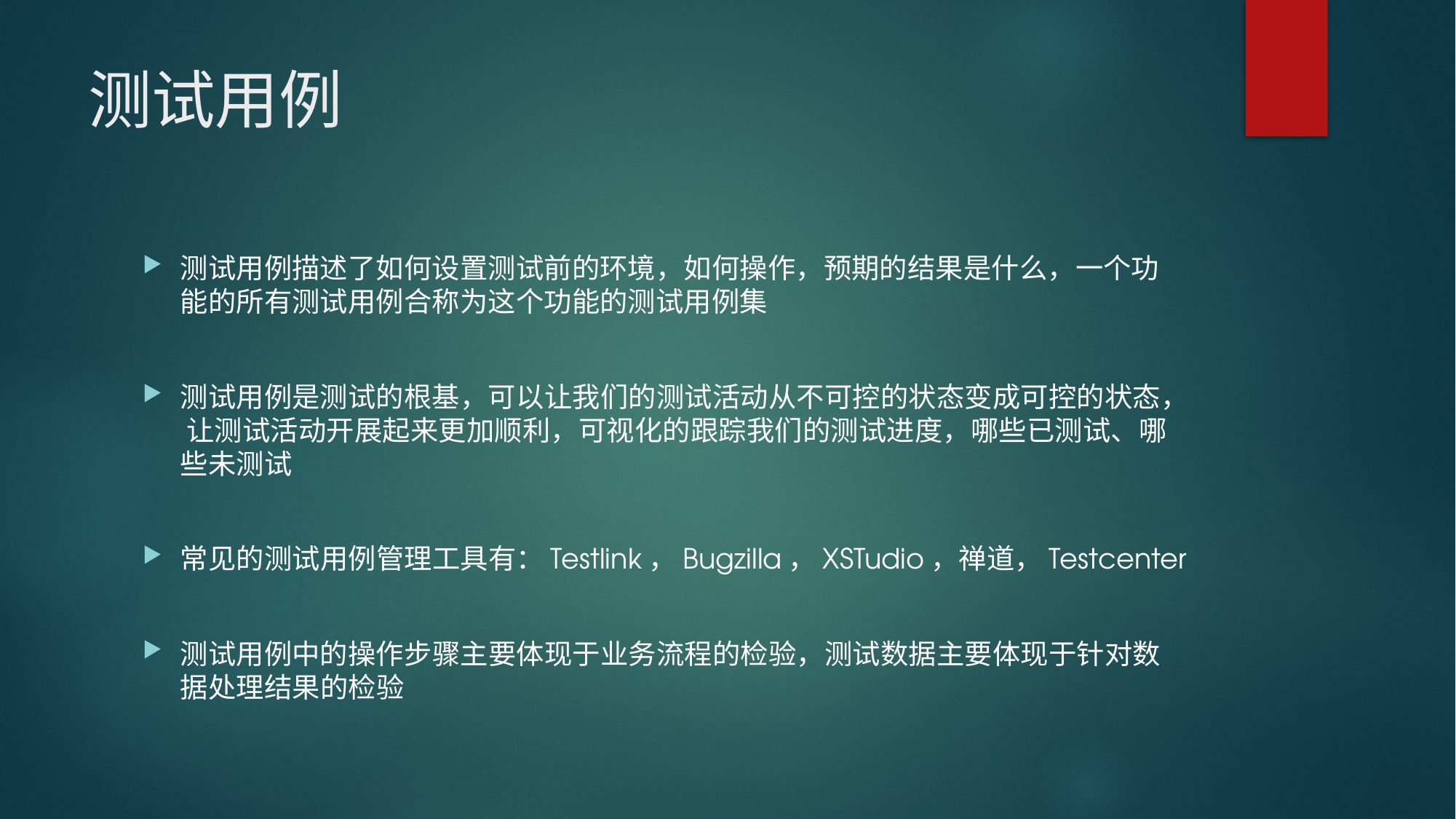

# 测试用例
测试用例描述了如何设置测试前的环境，如何操作，预期的结果是什么，一个功能的所有测试用例合称为这个功能的测试用例集

测试用例是测试的根基，可以让我们的测试活动从不可控的状态变成可控的状态， 让测试活动开展起来更加顺利，可视化的跟踪我们的测试进度，哪些已测试、哪些未测试

常见的测试用例管理工具有：Testlink，Bugzilla，XSTudio，禅道，Testcenter

测试用例中的操作步骤主要体现于业务流程的检验，测试数据主要体现于针对数据处理结果的检验